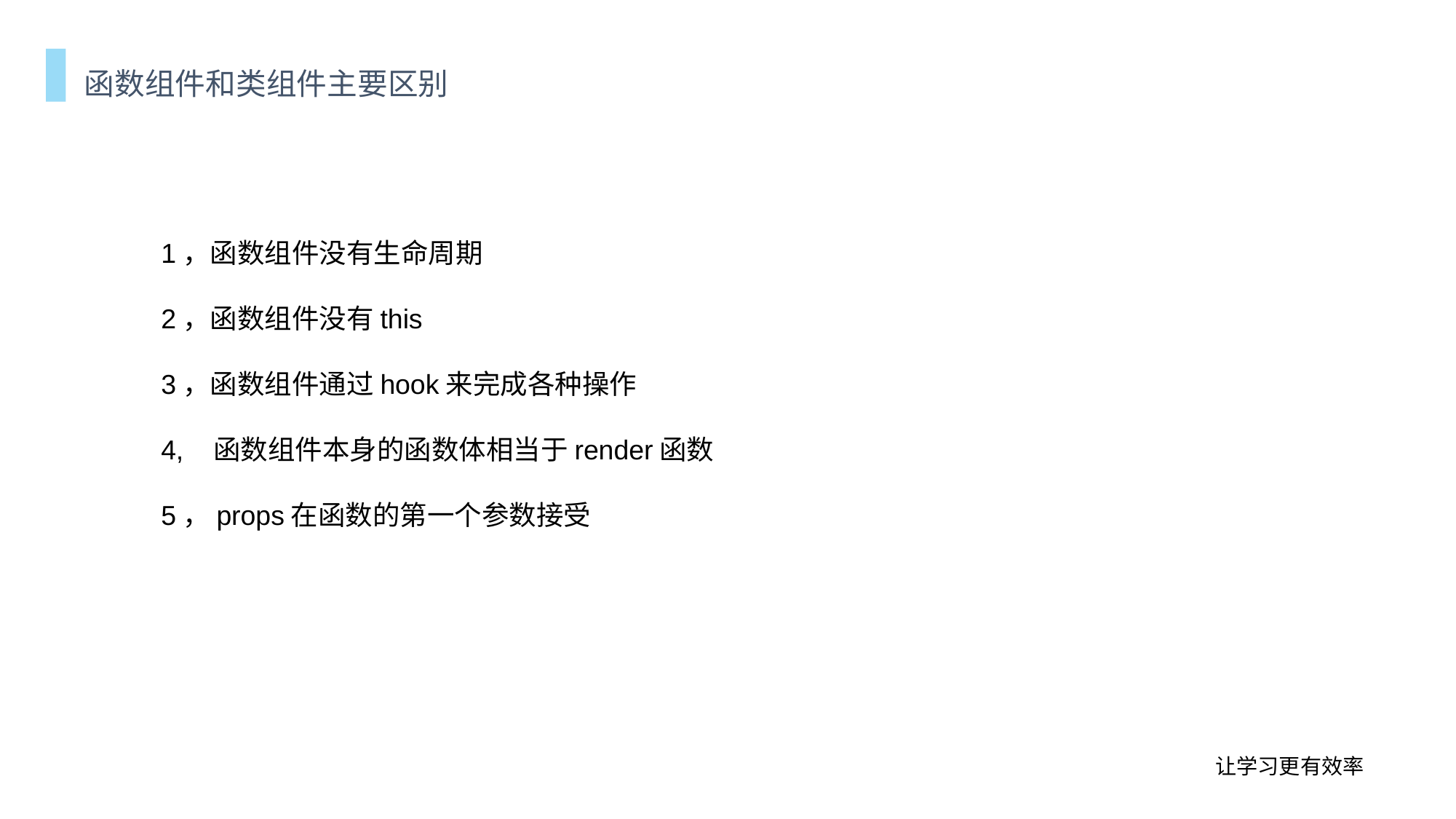

函数组件和类组件主要区别

1，函数组件没有生命周期

2，函数组件没有this

3，函数组件通过hook来完成各种操作

4,   函数组件本身的函数体相当于render函数

5，props在函数的第一个参数接受